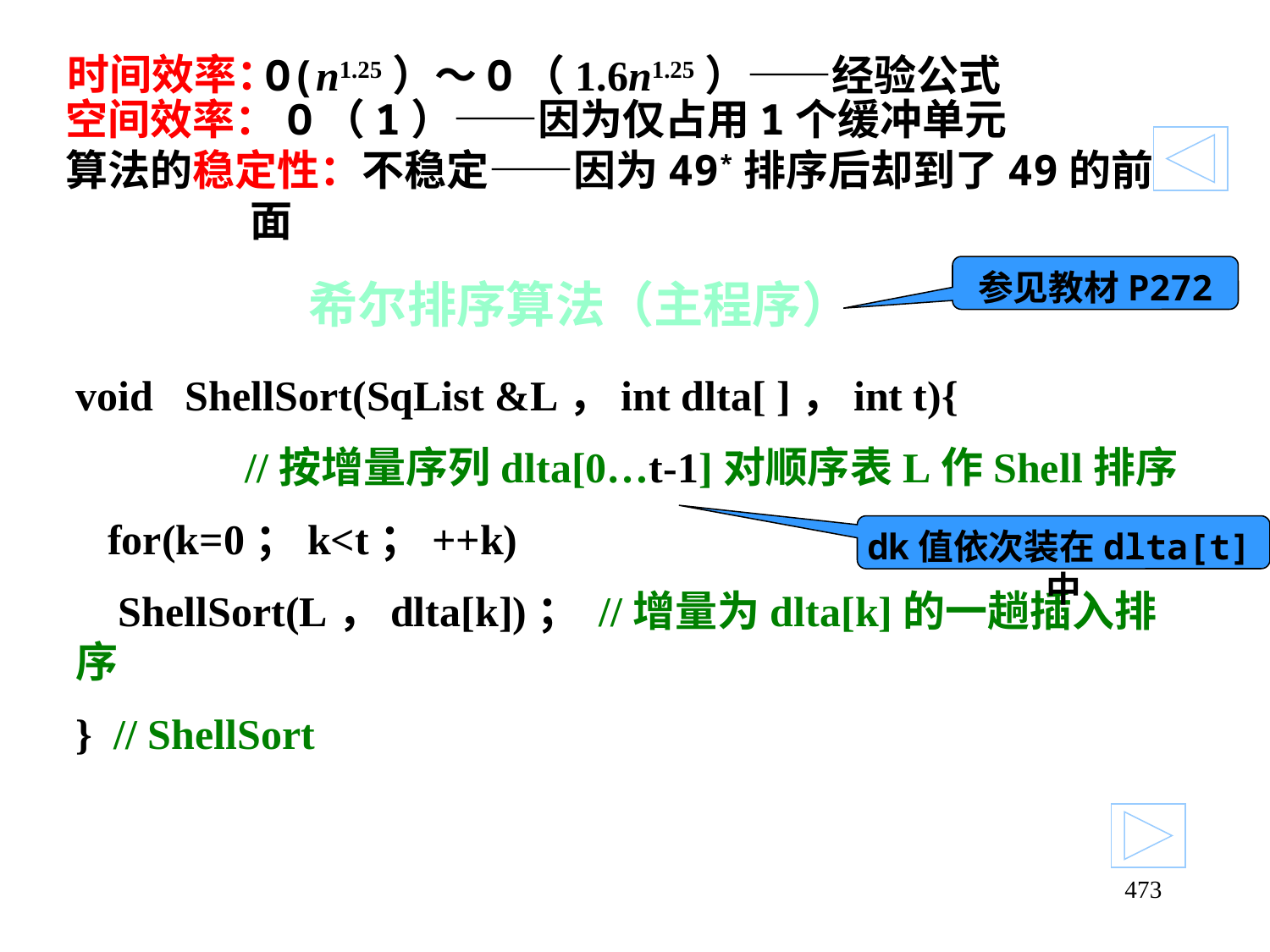

# 时间效率：
O(n1.25）～O（1.6n1.25）——经验公式
空间效率：O（1）——因为仅占用1个缓冲单元
算法的稳定性：不稳定——因为49*排序后却到了49的前面

参见教材P272
希尔排序算法（主程序）
void   ShellSort(SqList &L，int dlta[ ]，int t){
                //按增量序列dlta[0…t-1]对顺序表L作Shell排序
   for(k=0；k<t；++k)
    ShellSort(L，dlta[k])； //增量为dlta[k]的一趟插入排序
}  // ShellSort
dk值依次装在dlta[t]中

473